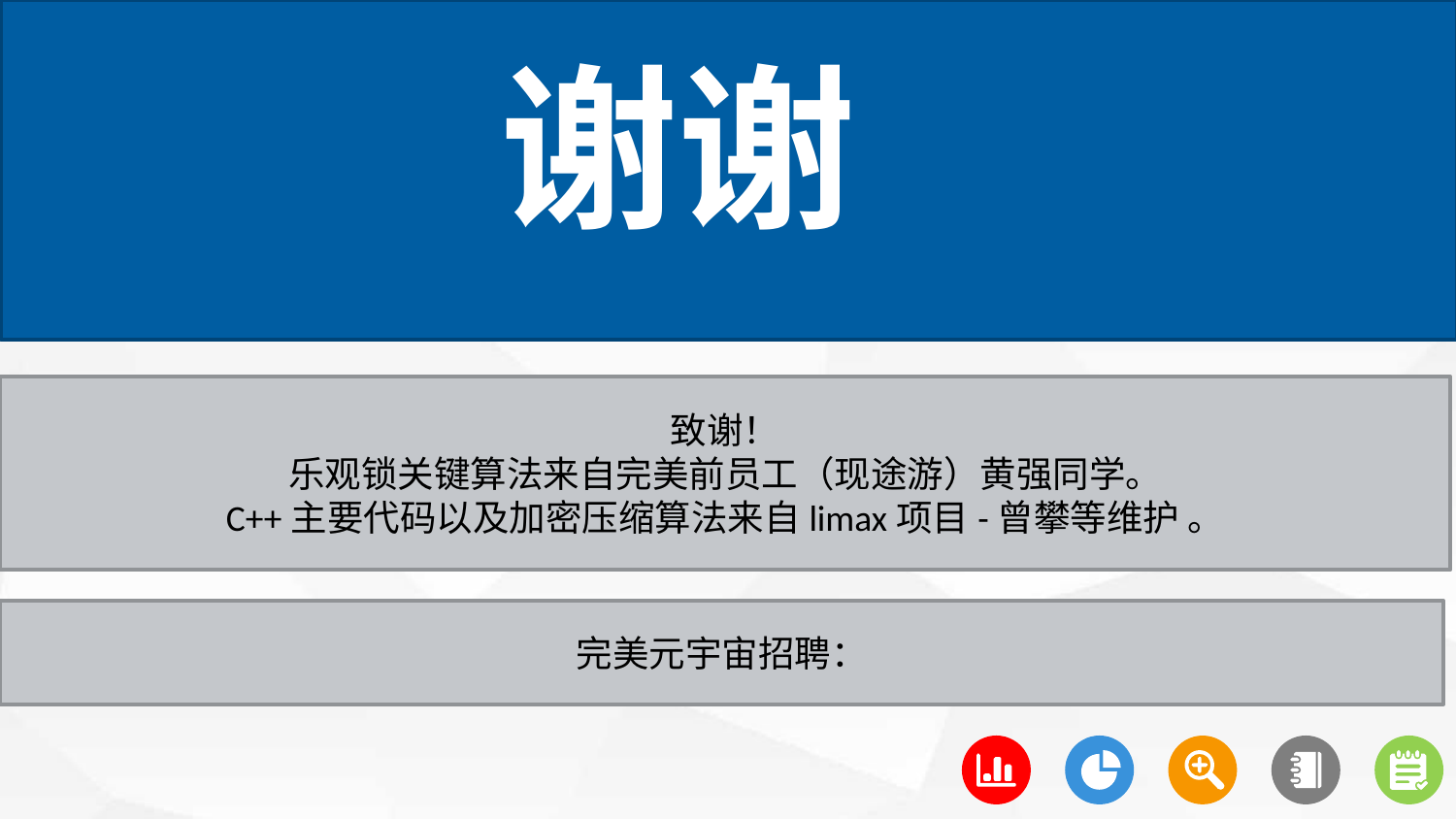

谢谢

致谢！
乐观锁关键算法来自完美前员工（现途游）黄强同学。
C++主要代码以及加密压缩算法来自limax项目-曾攀等维护 。
完美元宇宙招聘：